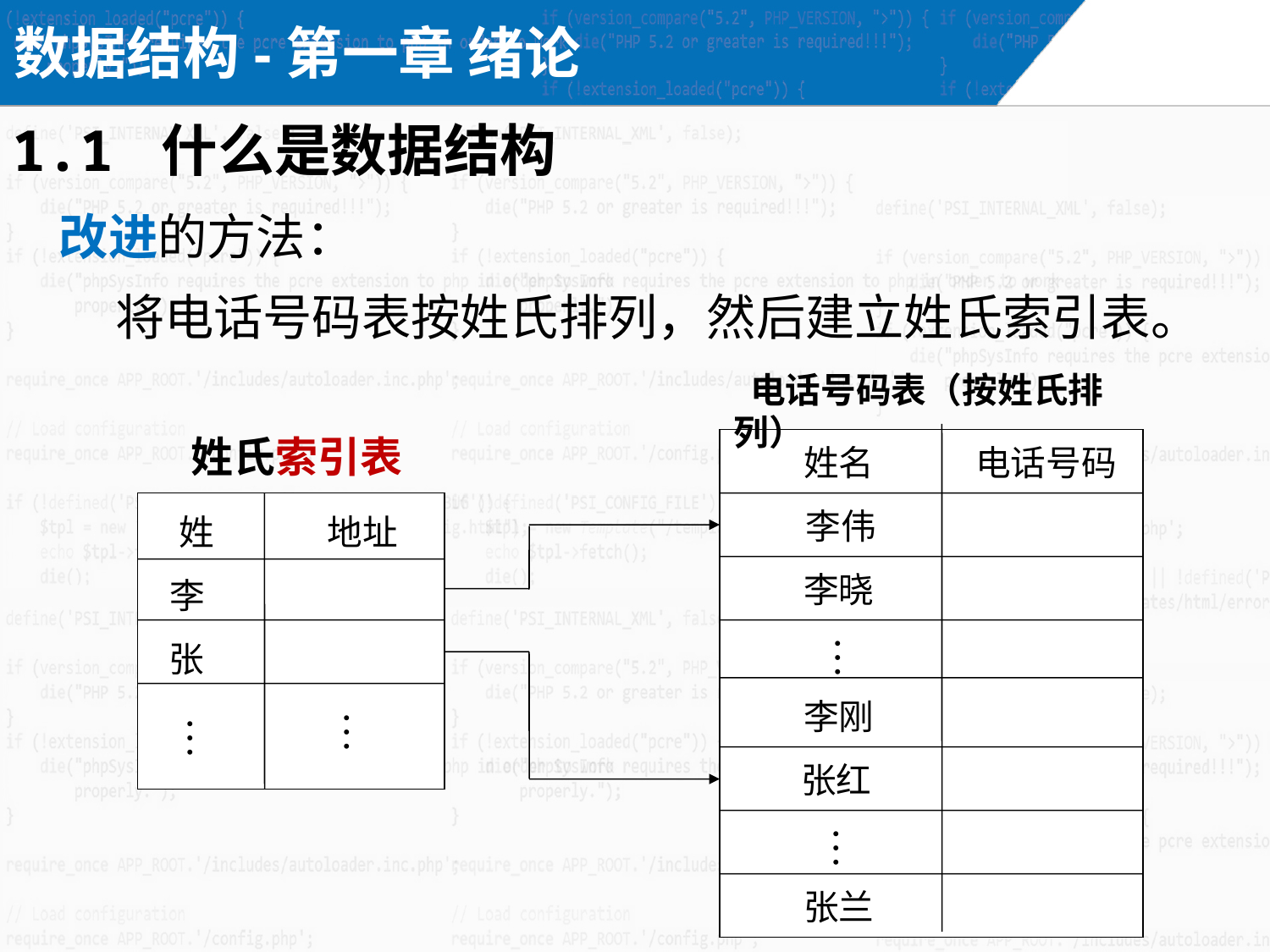

数据结构-第一章 绪论
1.1 什么是数据结构
改进的方法：
    将电话号码表按姓氏排列，然后建立姓氏索引表。
 电话号码表（按姓氏排列）

    姓名
电话号码
    李伟
    李晓
…
    李刚
     张红
…
    张兰
 姓氏索引表

    姓
    地址

   李

   张

…

…